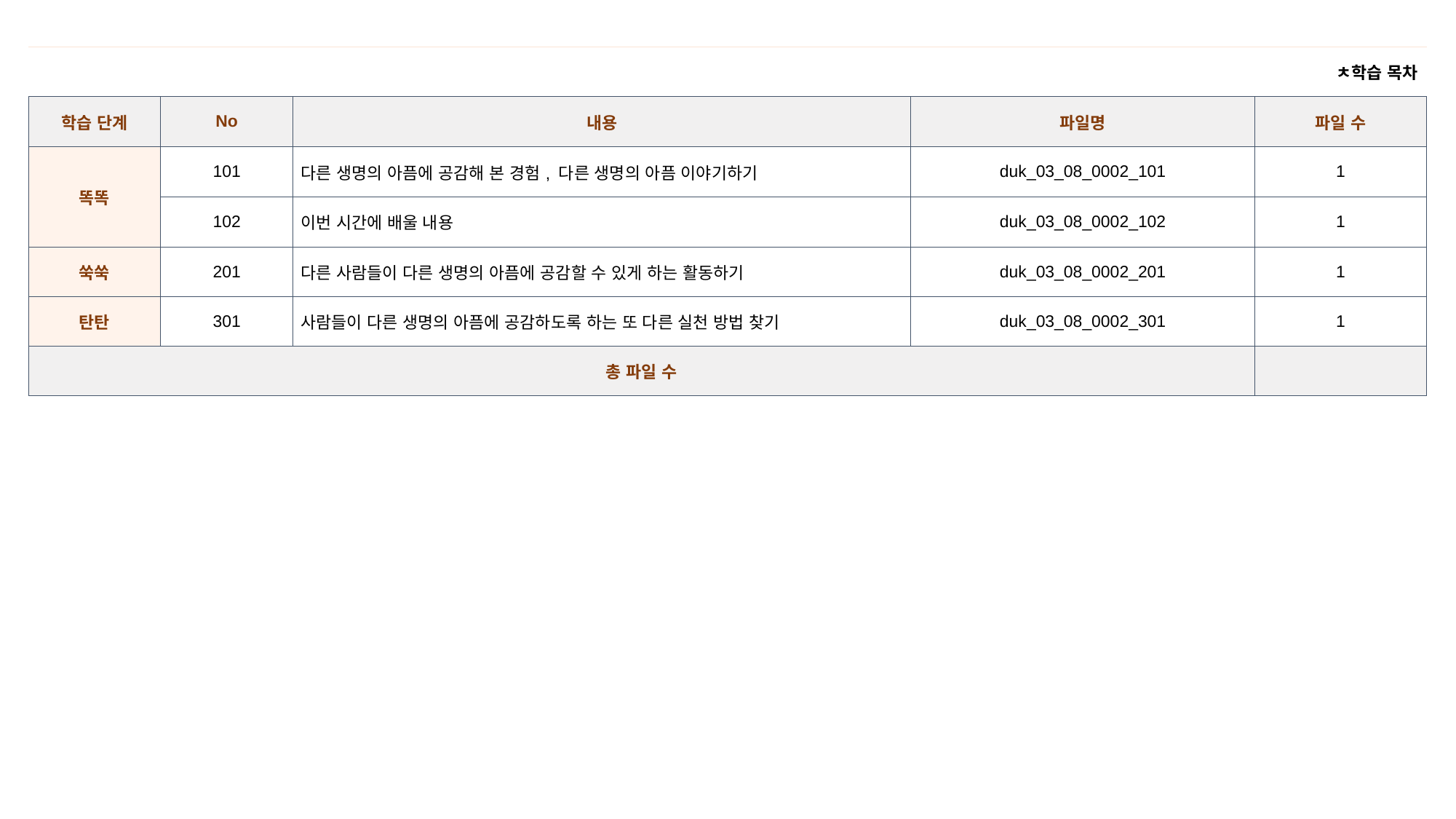

| ㅊ학습 목차 |  |  |  |  |
| --- | --- | --- | --- | --- |
| 학습 단계 | No | 내용 | 파일명 | 파일 수 |
| 똑똑 | 101 | 다른 생명의 아픔에 공감해 본 경험, 다른 생명의 아픔 이야기하기 | duk\_03\_08\_0002\_101 | 1 |
|  | 102 | 이번 시간에 배울 내용 | duk\_03\_08\_0002\_102 | 1 |
| 쑥쑥 | 201 | 다른 사람들이 다른 생명의 아픔에 공감할 수 있게 하는 활동하기 | duk\_03\_08\_0002\_201 | 1 |
| 탄탄 | 301 | 사람들이 다른 생명의 아픔에 공감하도록 하는 또 다른 실천 방법 찾기 | duk\_03\_08\_0002\_301 | 1 |
| 총 파일 수 |  |  |  |  |